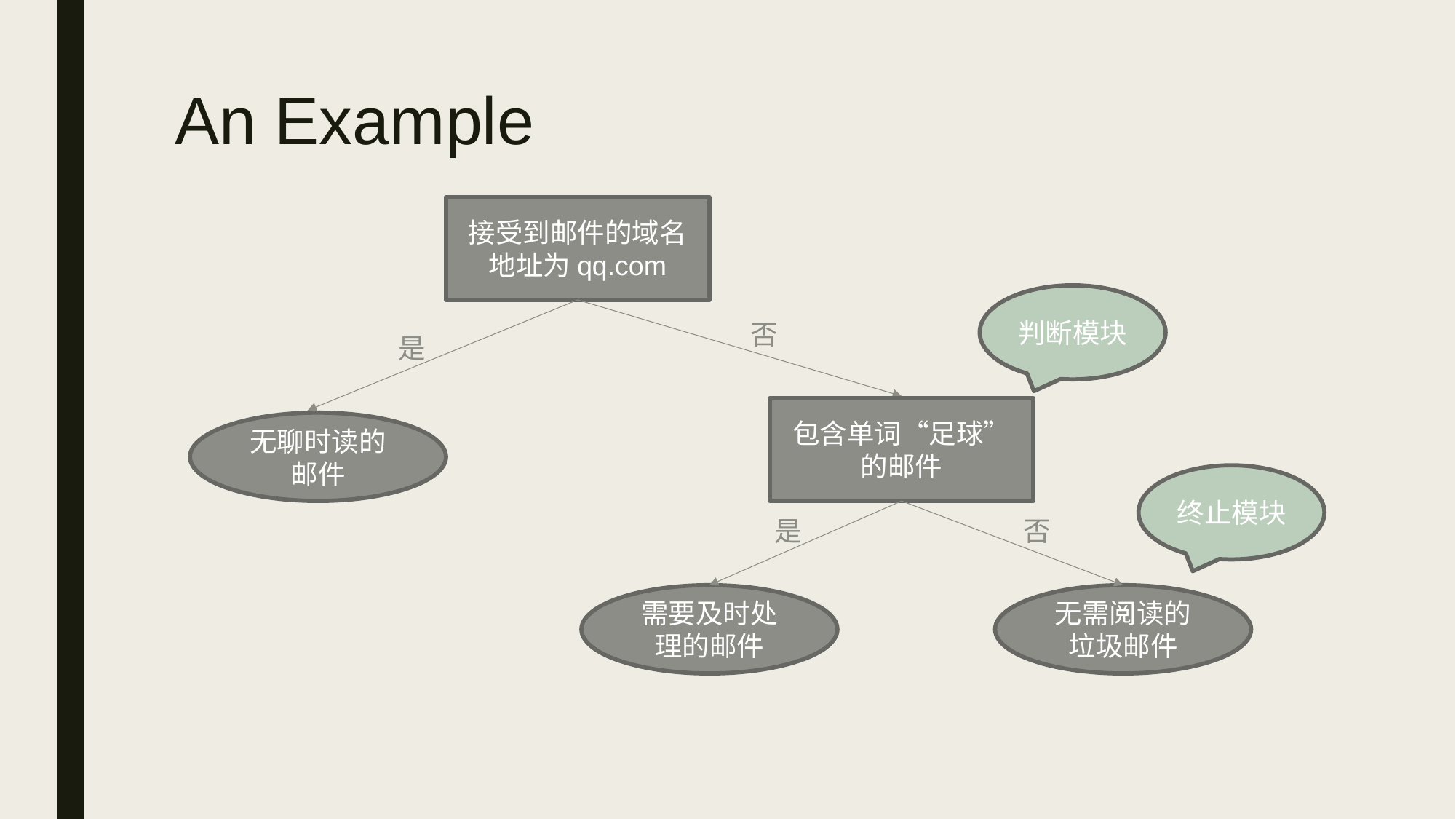

# An Example
接受到邮件的域名地址为qq.com
否
是
包含单词“足球”的邮件
无聊时读的邮件
是
否
需要及时处理的邮件
无需阅读的垃圾邮件

判断模块
终止模块